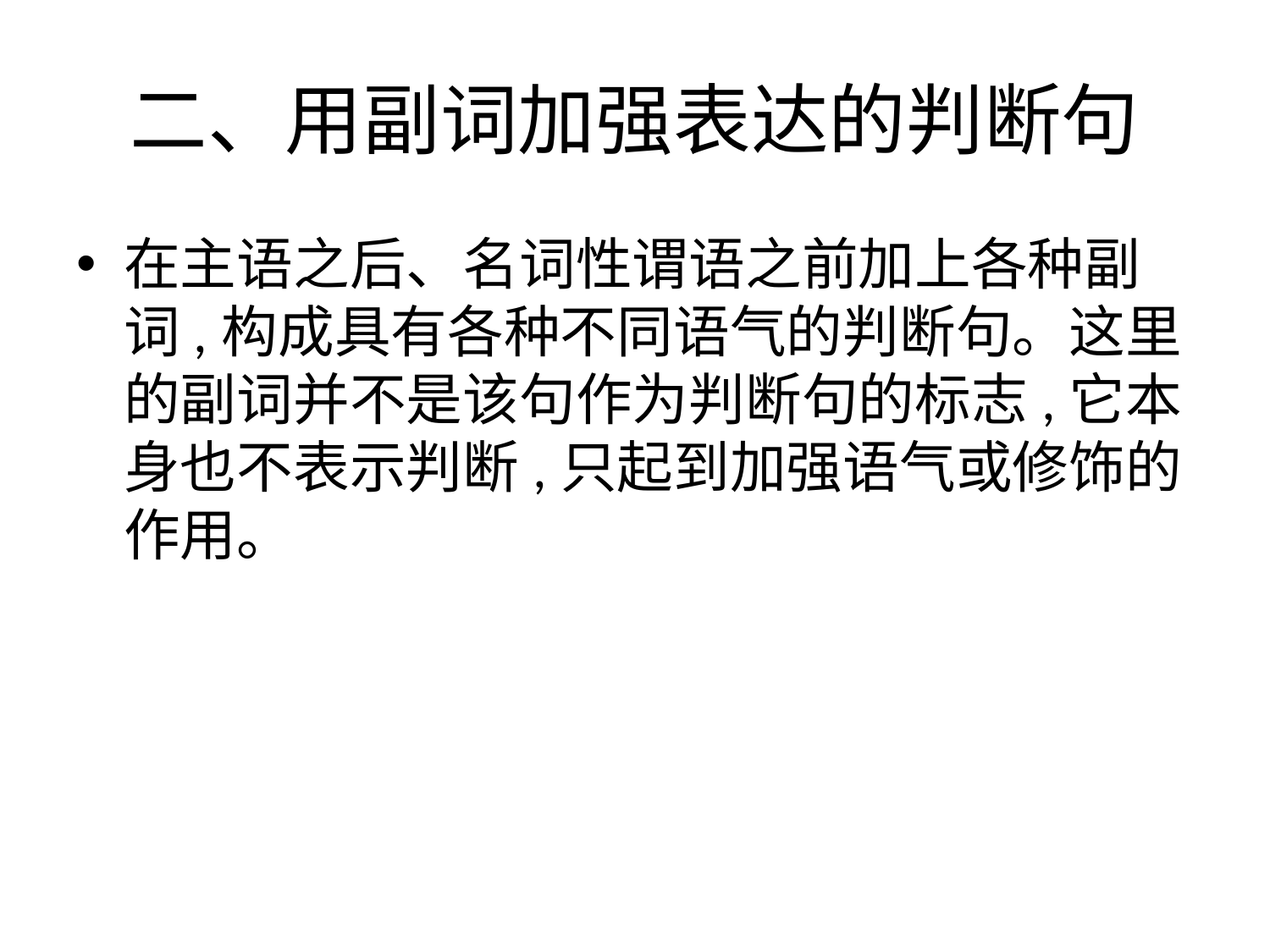

# 二、用副词加强表达的判断句
在主语之后、名词性谓语之前加上各种副词,构成具有各种不同语气的判断句。这里的副词并不是该句作为判断句的标志,它本身也不表示判断,只起到加强语气或修饰的作用。